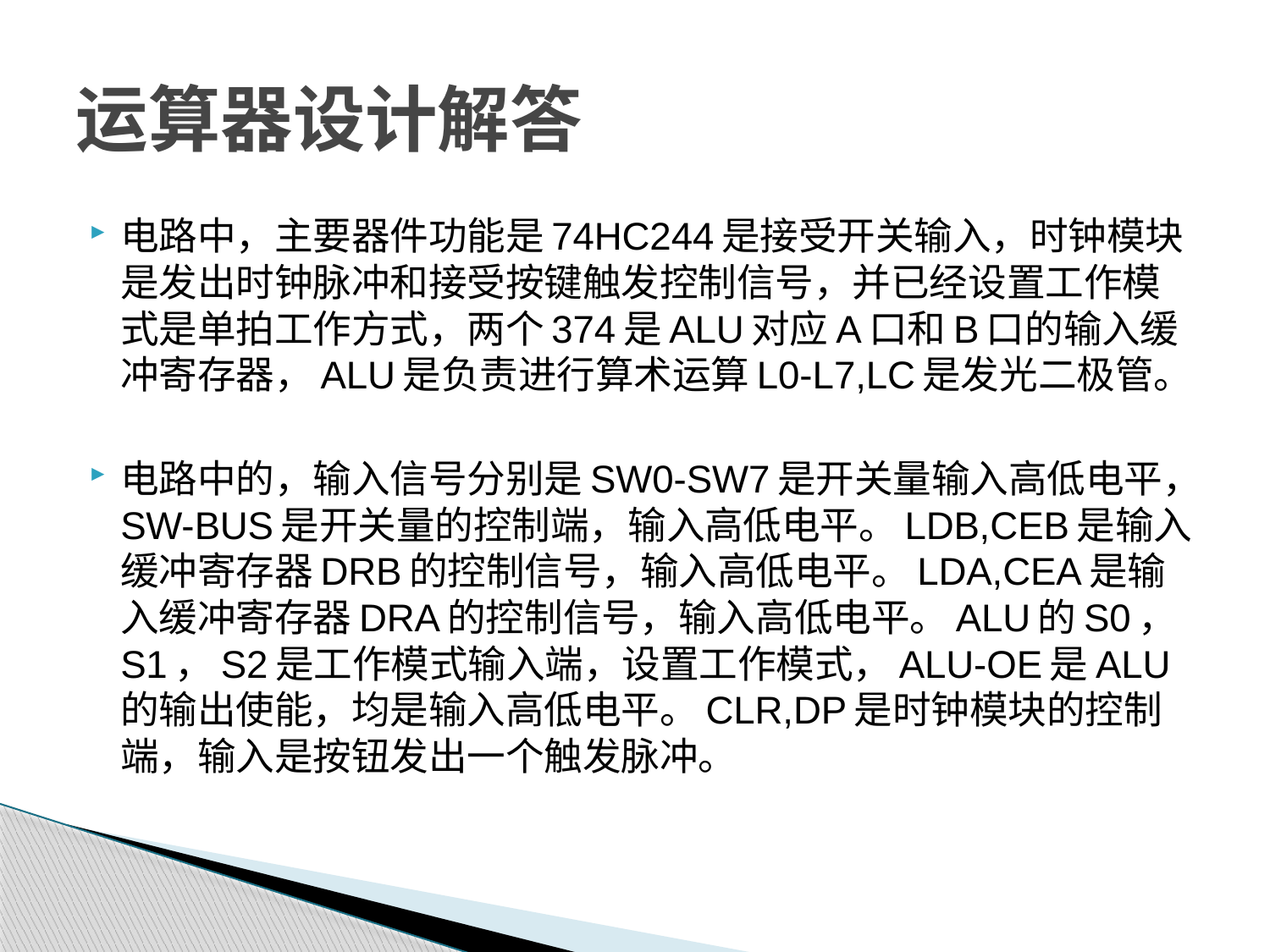

# 运算器设计解答
电路中，主要器件功能是74HC244是接受开关输入，时钟模块是发出时钟脉冲和接受按键触发控制信号，并已经设置工作模式是单拍工作方式，两个374是ALU对应A口和B口的输入缓冲寄存器，ALU是负责进行算术运算L0-L7,LC是发光二极管。

电路中的，输入信号分别是SW0-SW7是开关量输入高低电平，SW-BUS是开关量的控制端，输入高低电平。LDB,CEB是输入缓冲寄存器DRB的控制信号，输入高低电平。LDA,CEA是输入缓冲寄存器DRA的控制信号，输入高低电平。ALU的S0，S1，S2是工作模式输入端，设置工作模式，ALU-OE是ALU的输出使能，均是输入高低电平。CLR,DP是时钟模块的控制端，输入是按钮发出一个触发脉冲。